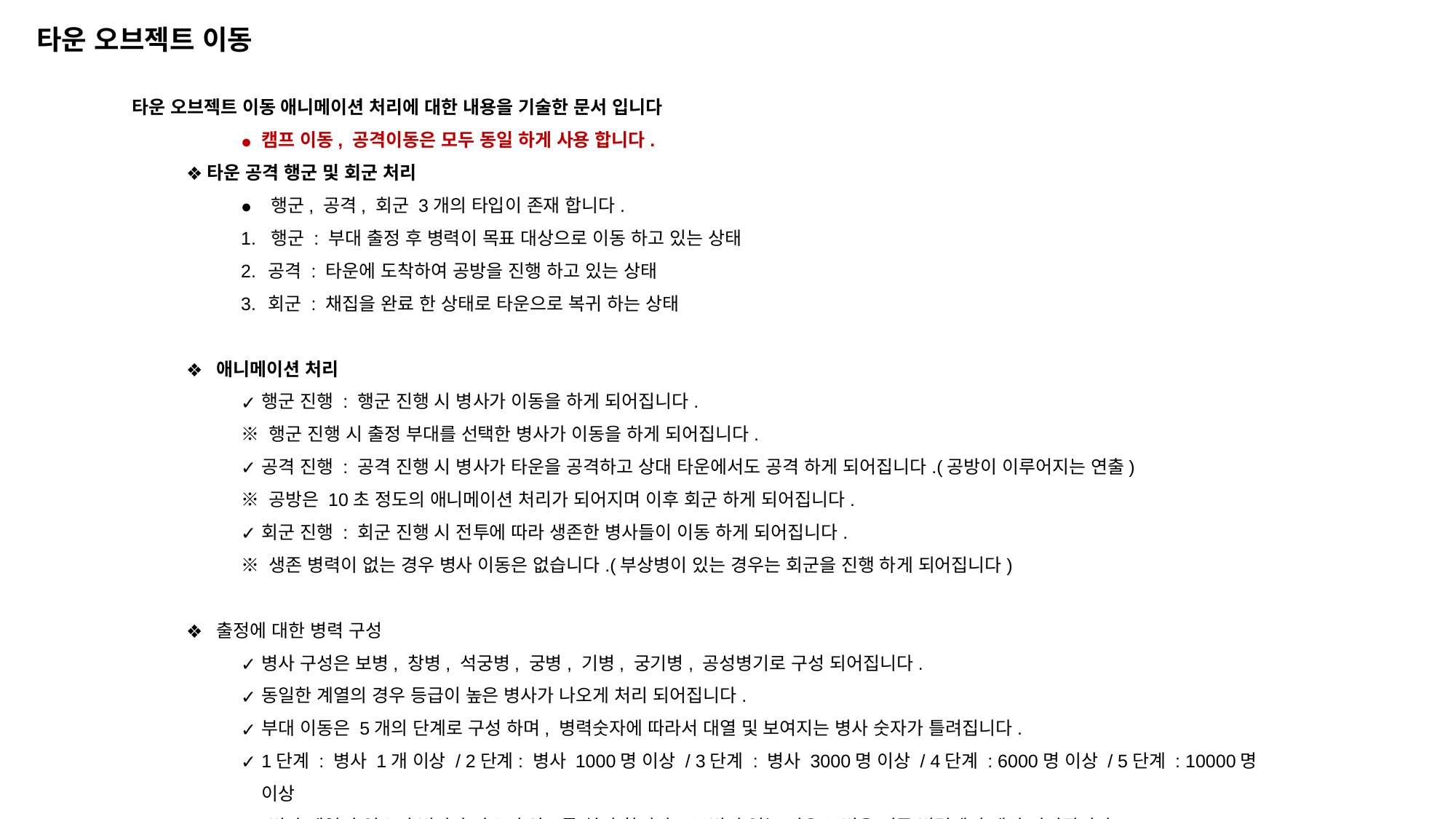

타운 오브젝트 이동
타운 오브젝트 이동 애니메이션 처리에 대한 내용을 기술한 문서 입니다
캠프 이동, 공격이동은 모두 동일 하게 사용 합니다.
타운 공격 행군 및 회군 처리
 행군, 공격, 회군 3개의 타입이 존재 합니다.
1.  행군 : 부대 출정 후 병력이 목표 대상으로 이동 하고 있는 상태
공격 : 타운에 도착하여 공방을 진행 하고 있는 상태
회군 : 채집을 완료 한 상태로 타운으로 복귀 하는 상태

 애니메이션 처리
행군 진행 : 행군 진행 시 병사가 이동을 하게 되어집니다.
※ 행군 진행 시 출정 부대를 선택한 병사가 이동을 하게 되어집니다.
공격 진행 : 공격 진행 시 병사가 타운을 공격하고 상대 타운에서도 공격 하게 되어집니다.(공방이 이루어지는 연출)
※ 공방은 10초 정도의 애니메이션 처리가 되어지며 이후 회군 하게 되어집니다.
회군 진행 : 회군 진행 시 전투에 따라 생존한 병사들이 이동 하게 되어집니다.
※ 생존 병력이 없는 경우 병사 이동은 없습니다.(부상병이 있는 경우는 회군을 진행 하게 되어집니다)

 출정에 대한 병력 구성
병사 구성은 보병, 창병, 석궁병, 궁병, 기병, 궁기병, 공성병기로 구성 되어집니다.
동일한 계열의 경우 등급이 높은 병사가 나오게 처리 되어집니다.
부대 이동은 5개의 단계로 구성 하며, 병력숫자에 따라서 대열 및 보여지는 병사 숫자가 틀려집니다.
1단계 : 병사 1개 이상 / 2단계: 병사 1000명 이상 / 3단계 : 병사 3000명 이상 / 4단계 : 6000명 이상 / 5단계 : 10000명 이상
※ 병사 계열이 없으면 병사가 나오지 않도록 처리 합니다.(보병이 없는 경우 보병은 이동 병력에서 제외 되어집니다)